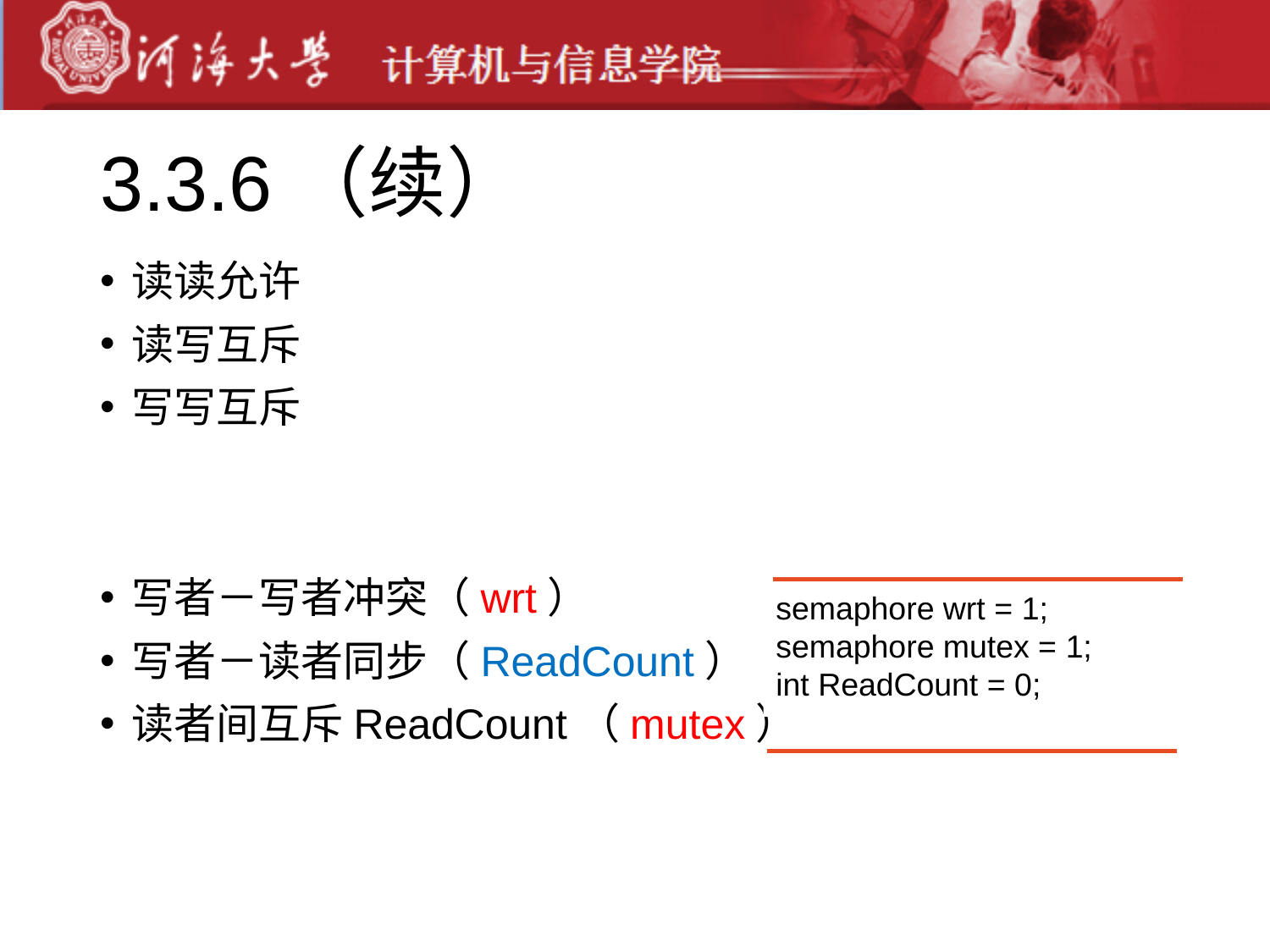

# 3.3.6（续）
读读允许
读写互斥
写写互斥

写者－写者冲突（wrt）
写者－读者同步（ReadCount）
读者间互斥ReadCount（mutex）
semaphore wrt = 1;
semaphore mutex = 1;
int ReadCount = 0;